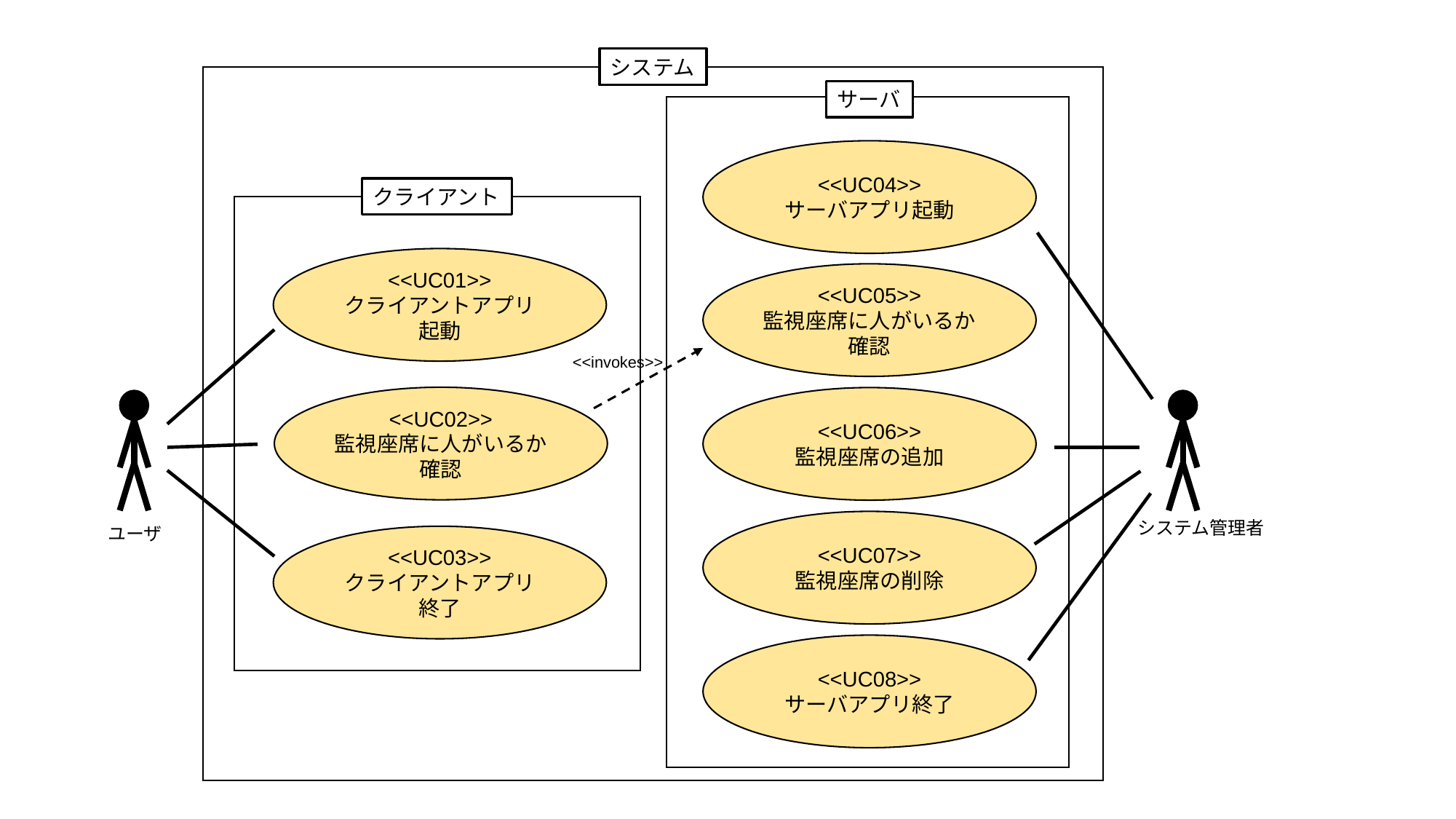

システム

サーバ

<<UC04>>
サーバアプリ起動
クライアント

<<UC01>>
クライアントアプリ
起動
<<UC05>>
監視座席に人がいるか確認
<<invokes>>
<<UC02>>
監視座席に人がいるか確認
<<UC06>>
監視座席の追加

システム管理者
<<UC07>>
監視座席の削除
ユーザ
<<UC03>>
クライアントアプリ
終了
<<UC08>>
サーバアプリ終了